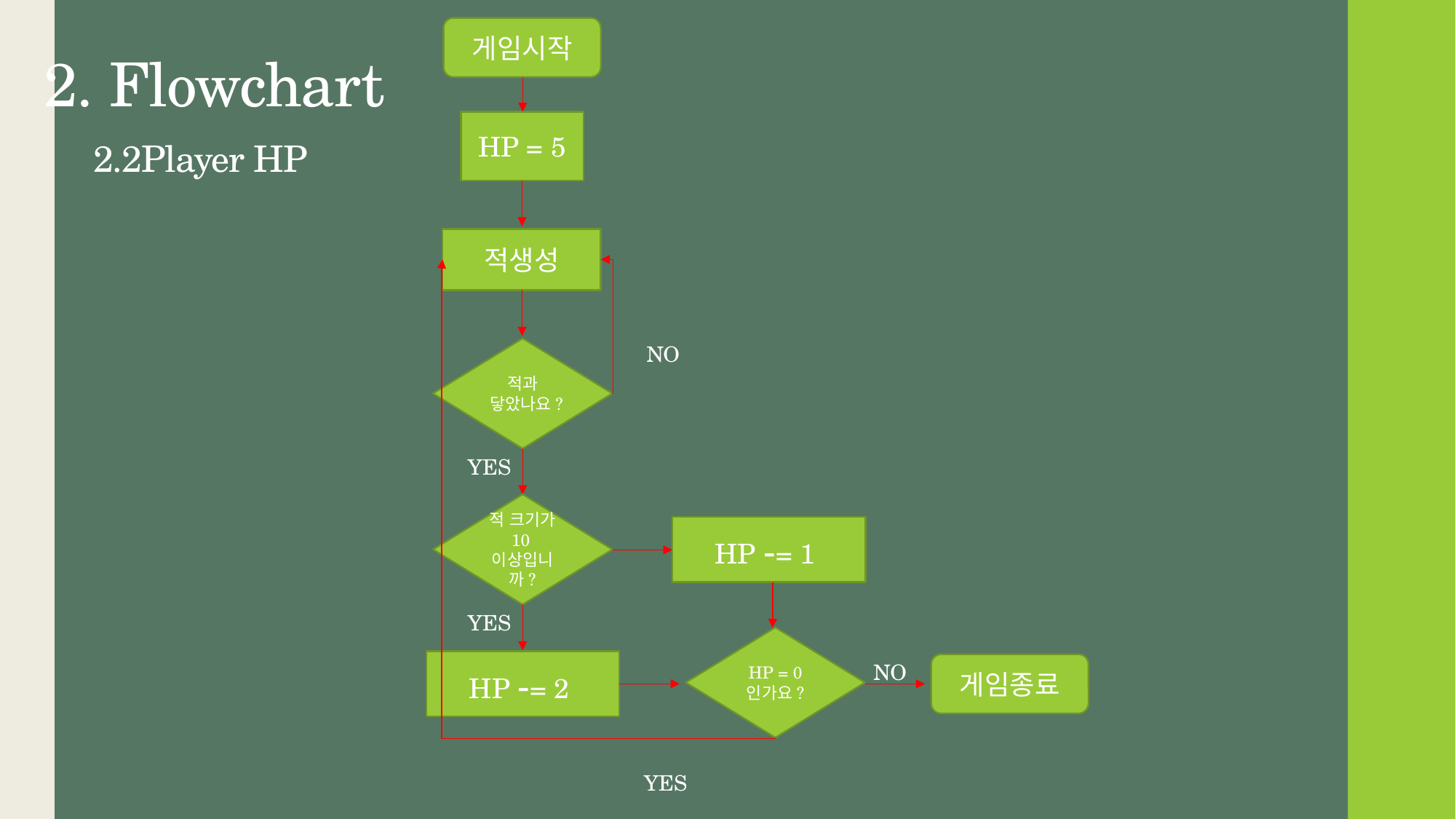

게임시작
2. Flowchart
   2.2Player HP
HP = 5
적생성
NO
적과 닿았나요?
YES
적 크기가 10이상입니까?
HP -= 1
YES
HP = 0
인가요?
HP -= 2
NO
게임종료
YES